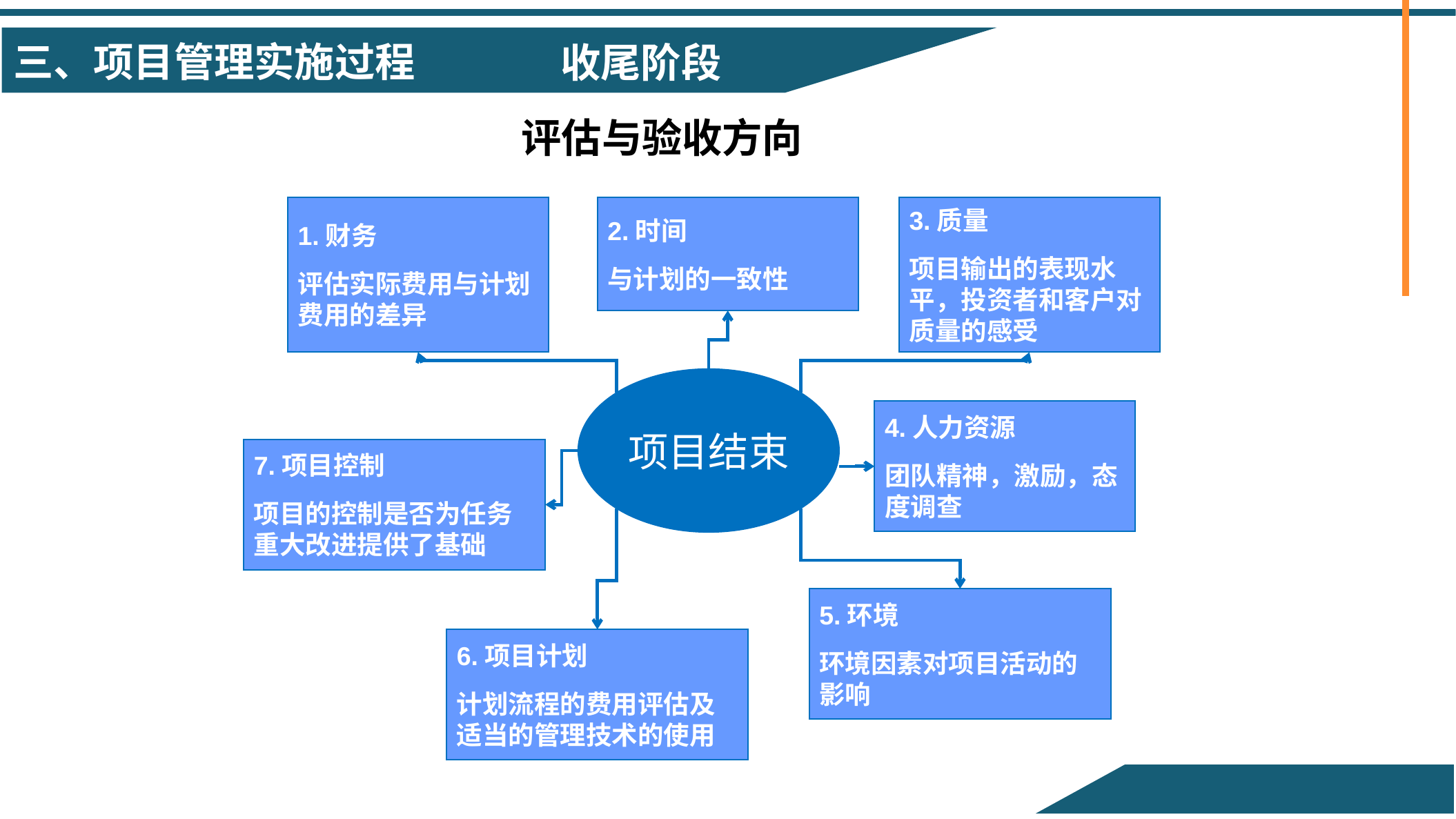

收尾阶段
评估与验收方向
1.财务
评估实际费用与计划费用的差异
2.时间
与计划的一致性
3.质量
项目输出的表现水平，投资者和客户对质量的感受
项目结束
4.人力资源
团队精神，激励，态度调查
7.项目控制
项目的控制是否为任务重大改进提供了基础
5.环境
环境因素对项目活动的影响
6.项目计划
计划流程的费用评估及适当的管理技术的使用